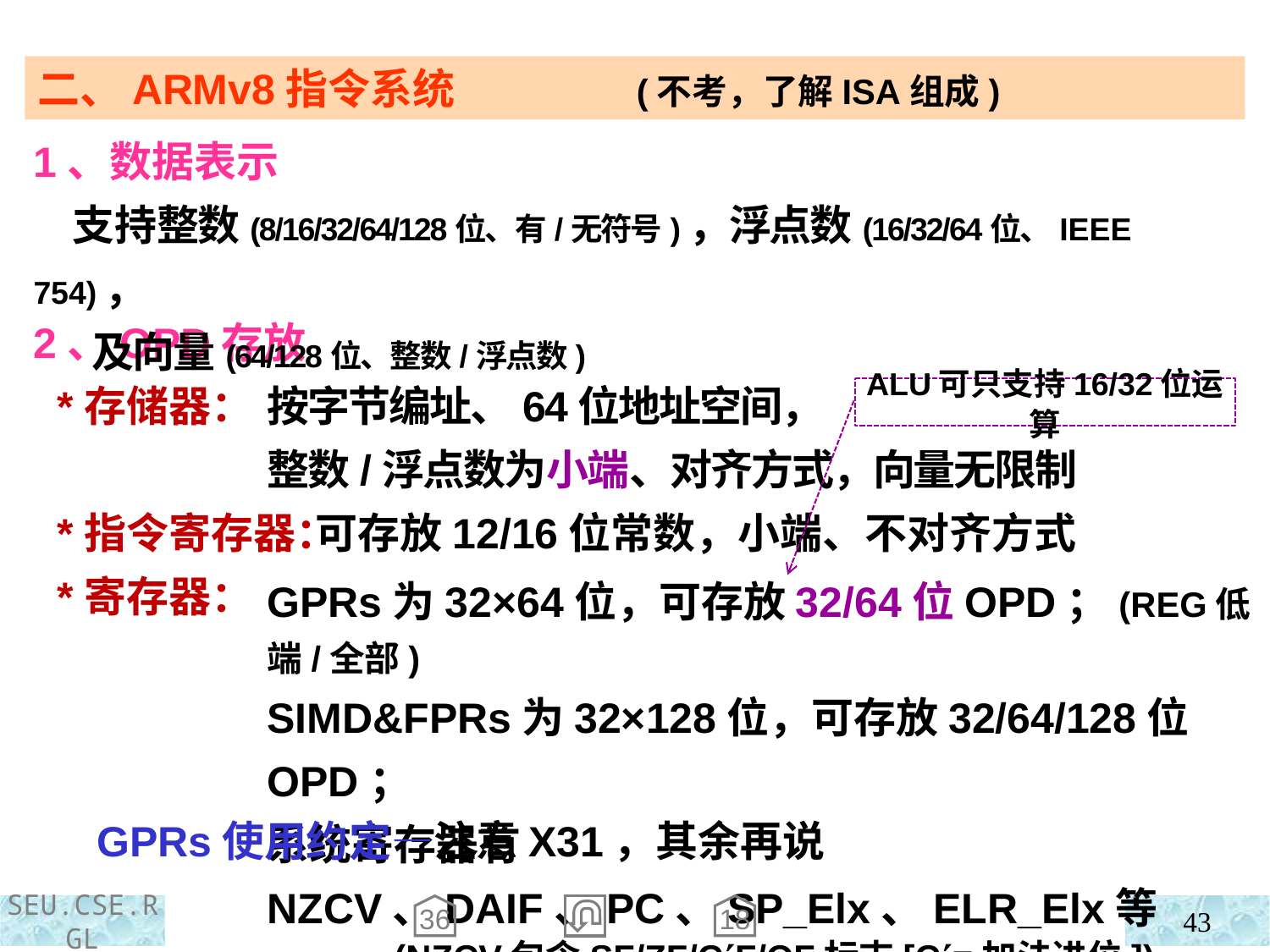

二、ARMv8指令系统                  (不考，了解ISA组成)
1、数据表示
   支持整数(8/16/32/64/128位、有/无符号)，浮点数(16/32/64位、IEEE 754)，
      及向量(64/128位、整数/浮点数)
2、OPD存放
  *存储器：

  *指令寄存器：
  *寄存器：
按字节编址、64位地址空间，
整数/浮点数为小端、对齐方式，向量无限制
    可存放12/16位常数，小端、不对齐方式
ALU可只支持16/32位运算
GPRs为32×64位，可存放32/64位OPD；(REG低端/全部)
SIMD&FPRs为32×128位，可存放32/64/128位OPD；
系统寄存器有NZCV、DAIF、PC、SP_Elx、ELR_Elx等
             (NZCV包含SF/ZF/C′F/OF标志[C′=加法进位])
     GPRs使用约定—注意X31，其余再说
36
18

43